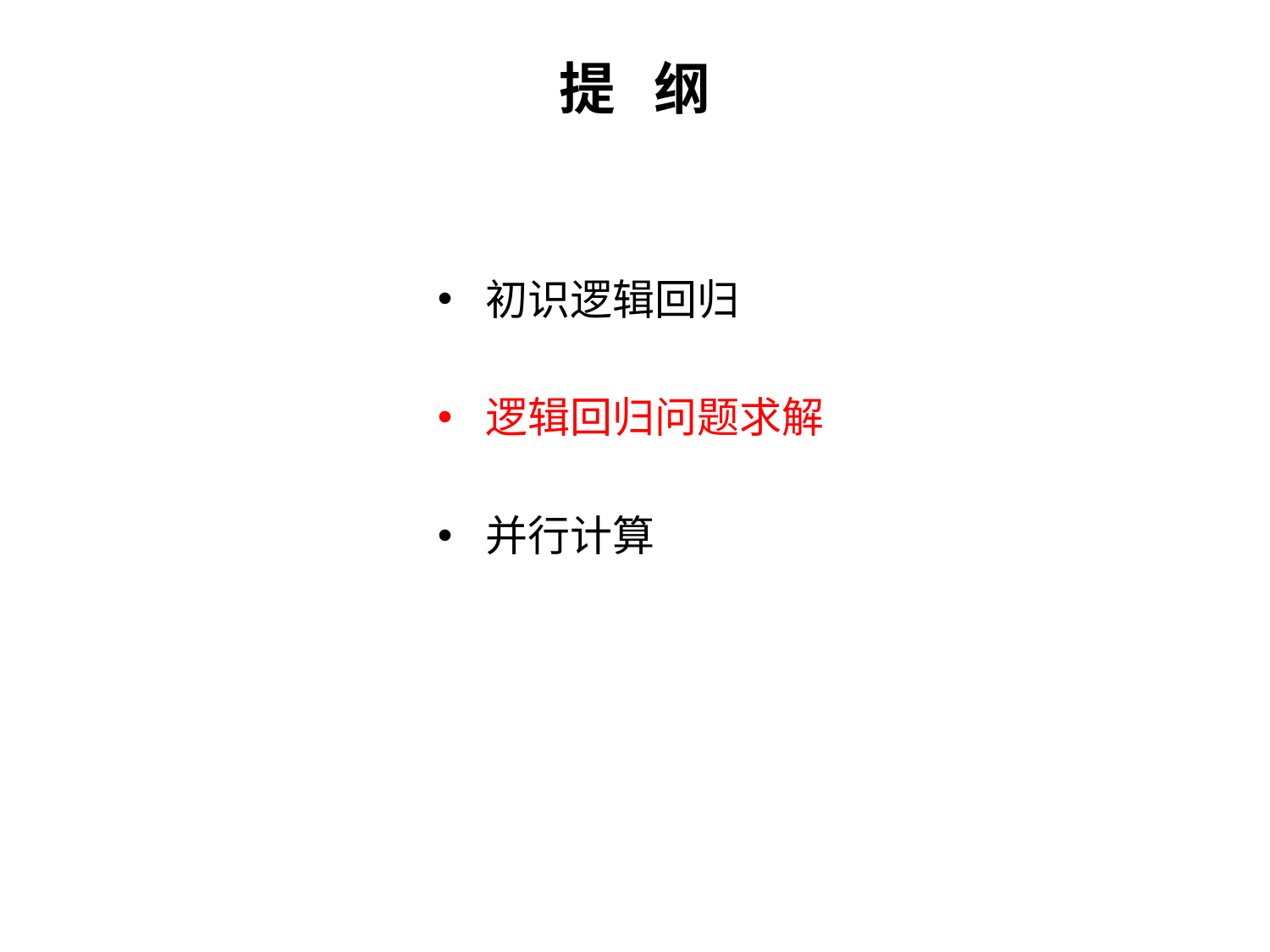

# 提   纲
初识逻辑回归

逻辑回归问题求解

并行计算
5